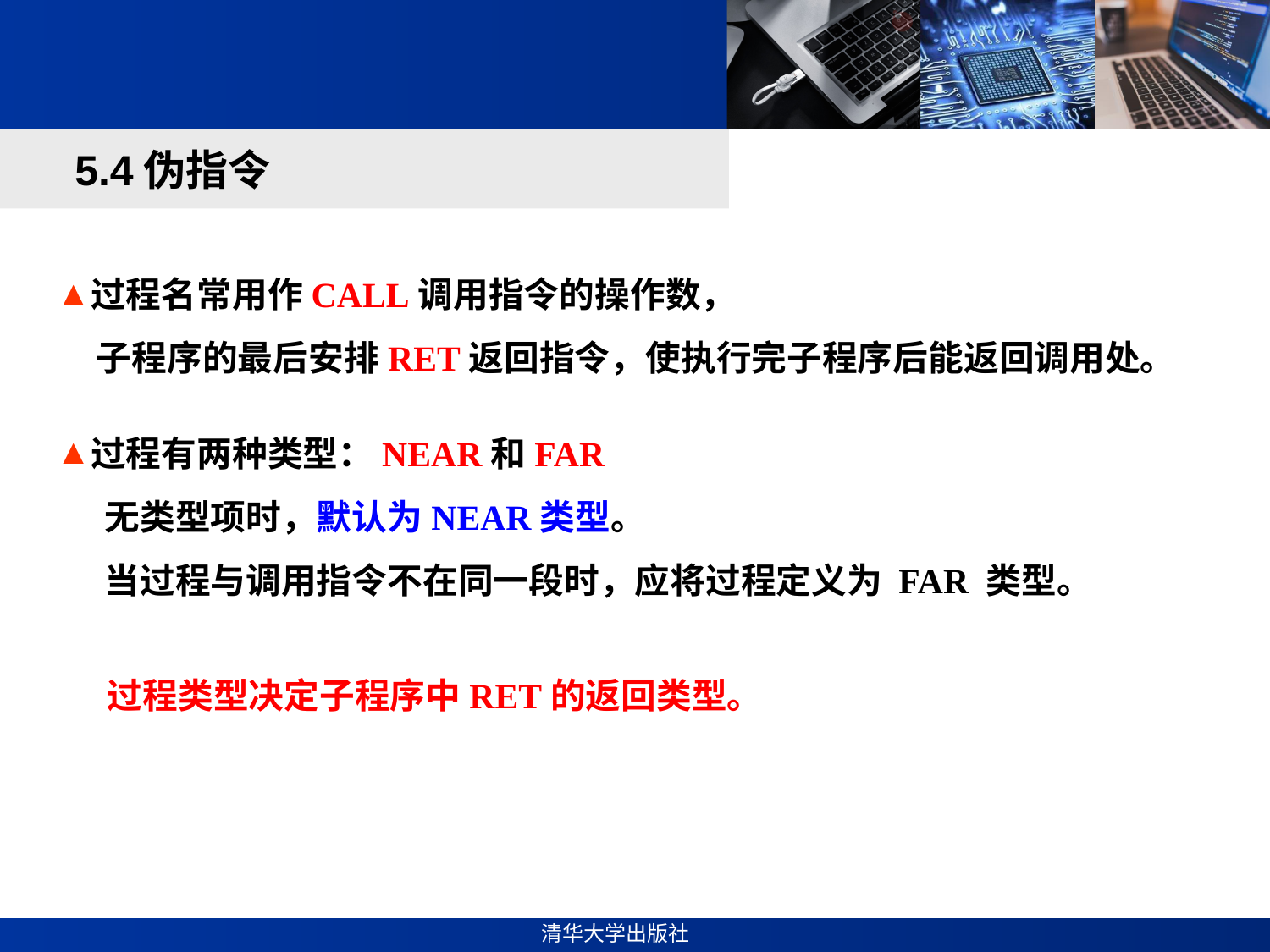

#
5.4伪指令

过程名常用作CALL调用指令的操作数，
    子程序的最后安排RET返回指令，使执行完子程序后能返回调用处。
过程有两种类型：NEAR和FAR
     无类型项时，默认为NEAR类型。
     当过程与调用指令不在同一段时，应将过程定义为 FAR 类型。
过程类型决定子程序中RET的返回类型。